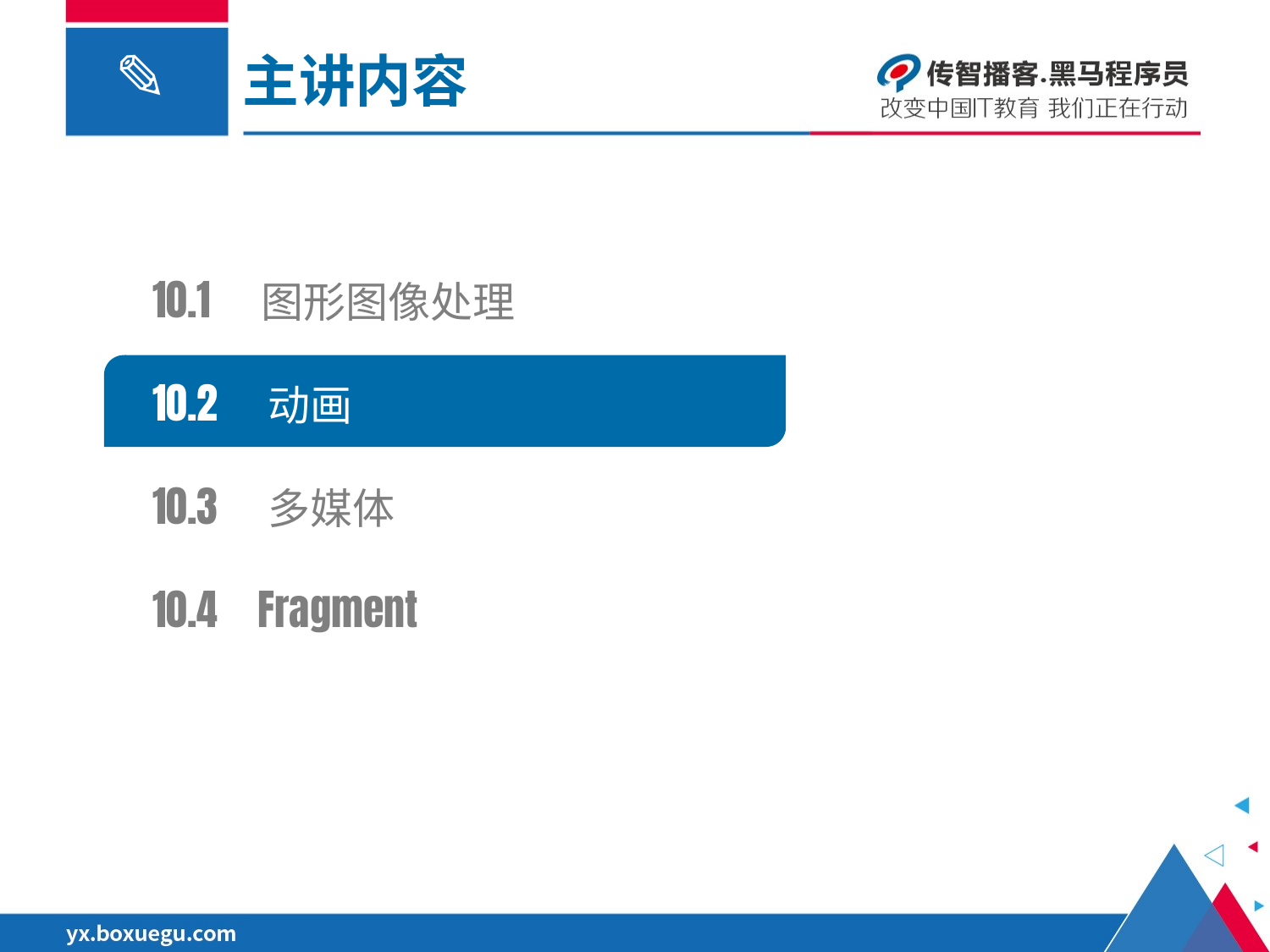

主讲内容
10.1    图形图像处理

10.2    动画
10.3    多媒体
10.4    Fragment